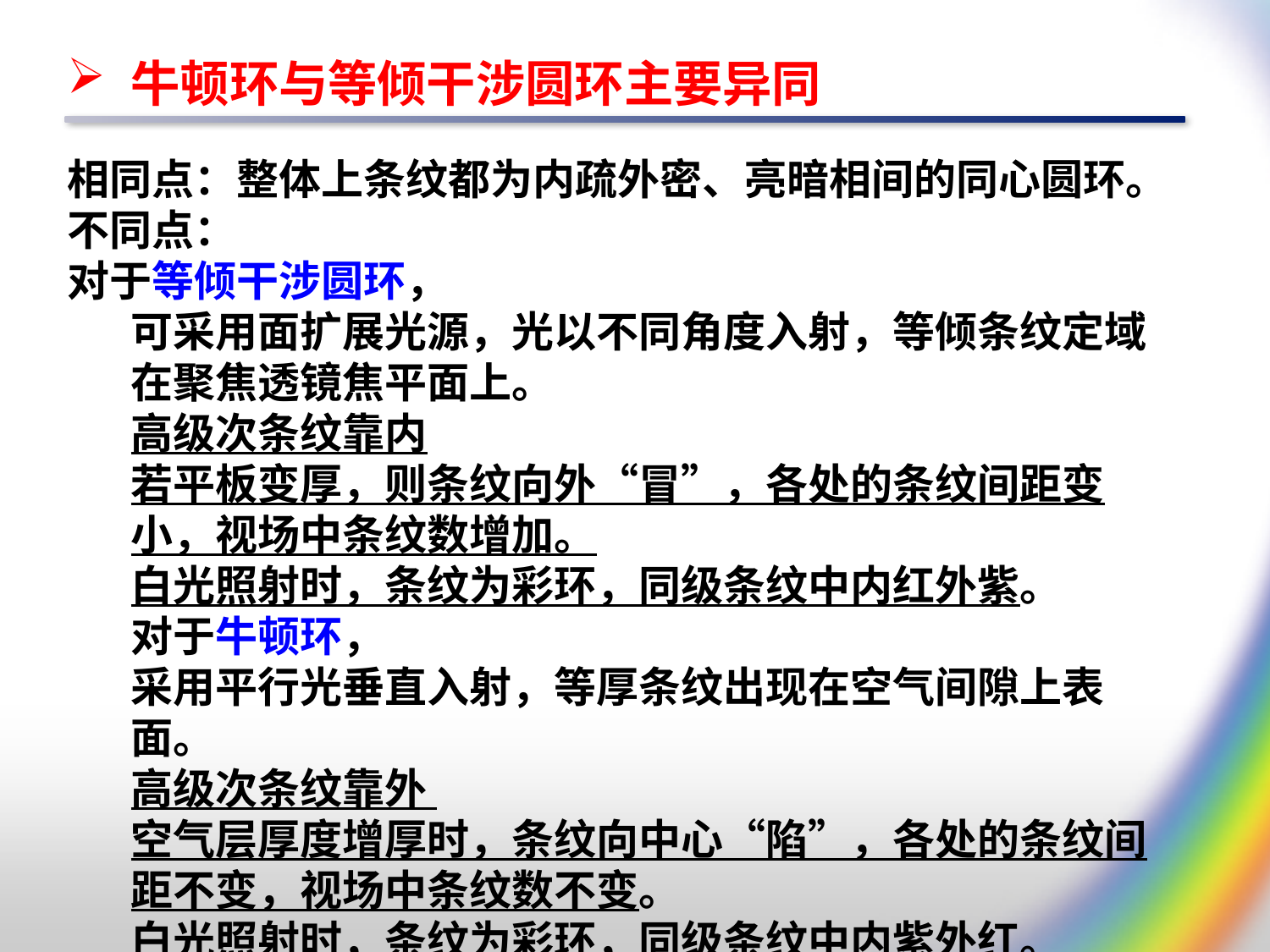

牛顿环与等倾干涉圆环主要异同

相同点：整体上条纹都为内疏外密、亮暗相间的同心圆环。不同点：
对于等倾干涉圆环，
可采用面扩展光源，光以不同角度入射，等倾条纹定域在聚焦透镜焦平面上。
高级次条纹靠内
若平板变厚，则条纹向外“冒”，各处的条纹间距变小，视场中条纹数增加。
白光照射时，条纹为彩环，同级条纹中内红外紫。
对于牛顿环，
采用平行光垂直入射，等厚条纹出现在空气间隙上表面。
高级次条纹靠外
空气层厚度增厚时，条纹向中心“陷”，各处的条纹间距不变，视场中条纹数不变。
白光照射时，条纹为彩环，同级条纹中内紫外红。